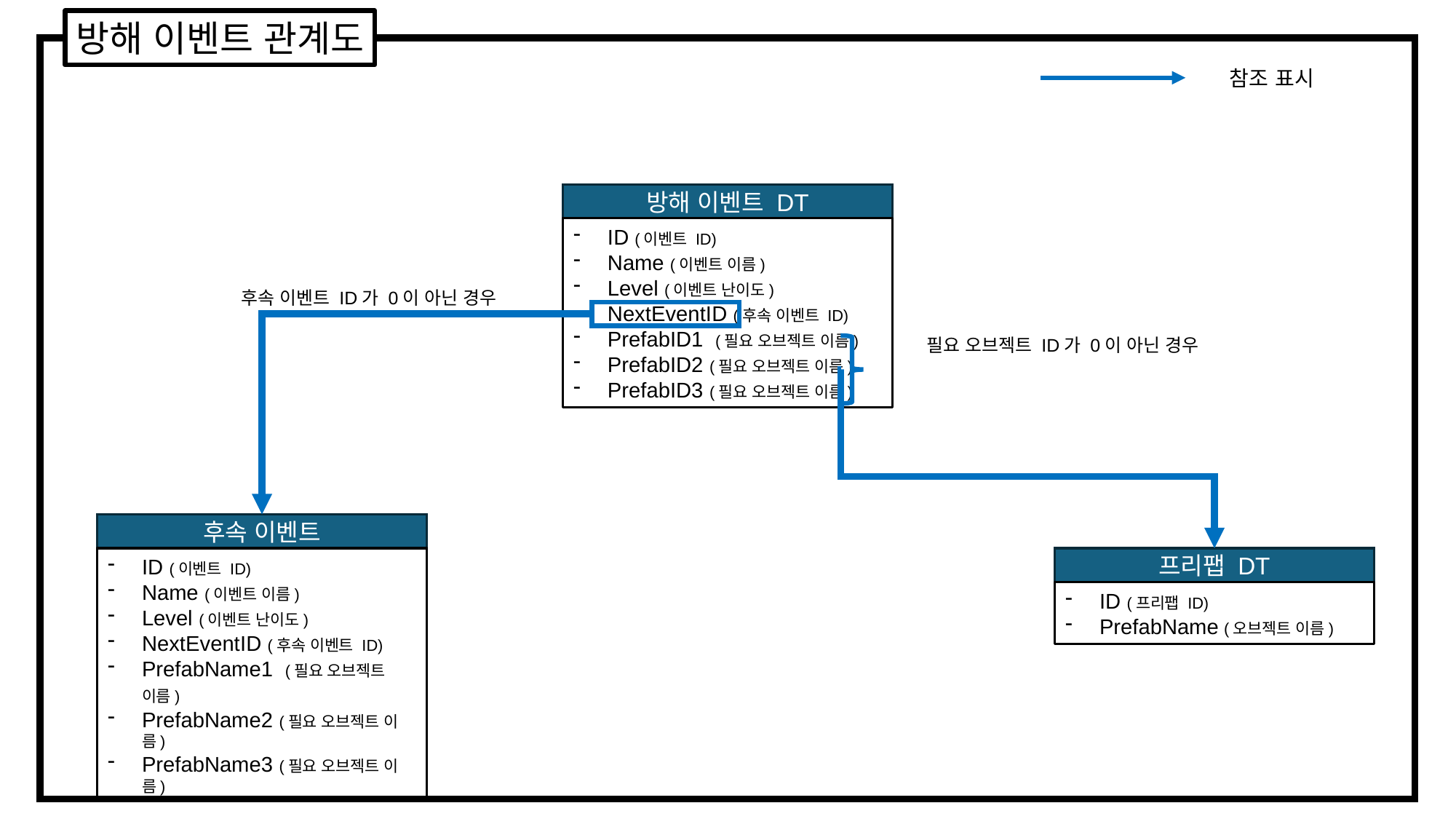

방해 이벤트 관계도

참조 표시
방해 이벤트 DT
ID (이벤트 ID)
Name (이벤트 이름)
Level (이벤트 난이도)
NextEventID (후속 이벤트 ID)
PrefabID1  (필요 오브젝트 이름)
PrefabID2 (필요 오브젝트 이름)
PrefabID3 (필요 오브젝트 이름)
후속 이벤트 ID가 0이 아닌 경우

필요 오브젝트 ID가 0이 아닌 경우

후속 이벤트
ID (이벤트 ID)
Name (이벤트 이름)
Level (이벤트 난이도)
NextEventID (후속 이벤트 ID)
PrefabName1  (필요 오브젝트 이름)
PrefabName2 (필요 오브젝트 이름)
PrefabName3 (필요 오브젝트 이름)
프리팹 DT
ID (프리팹 ID)
PrefabName (오브젝트 이름)